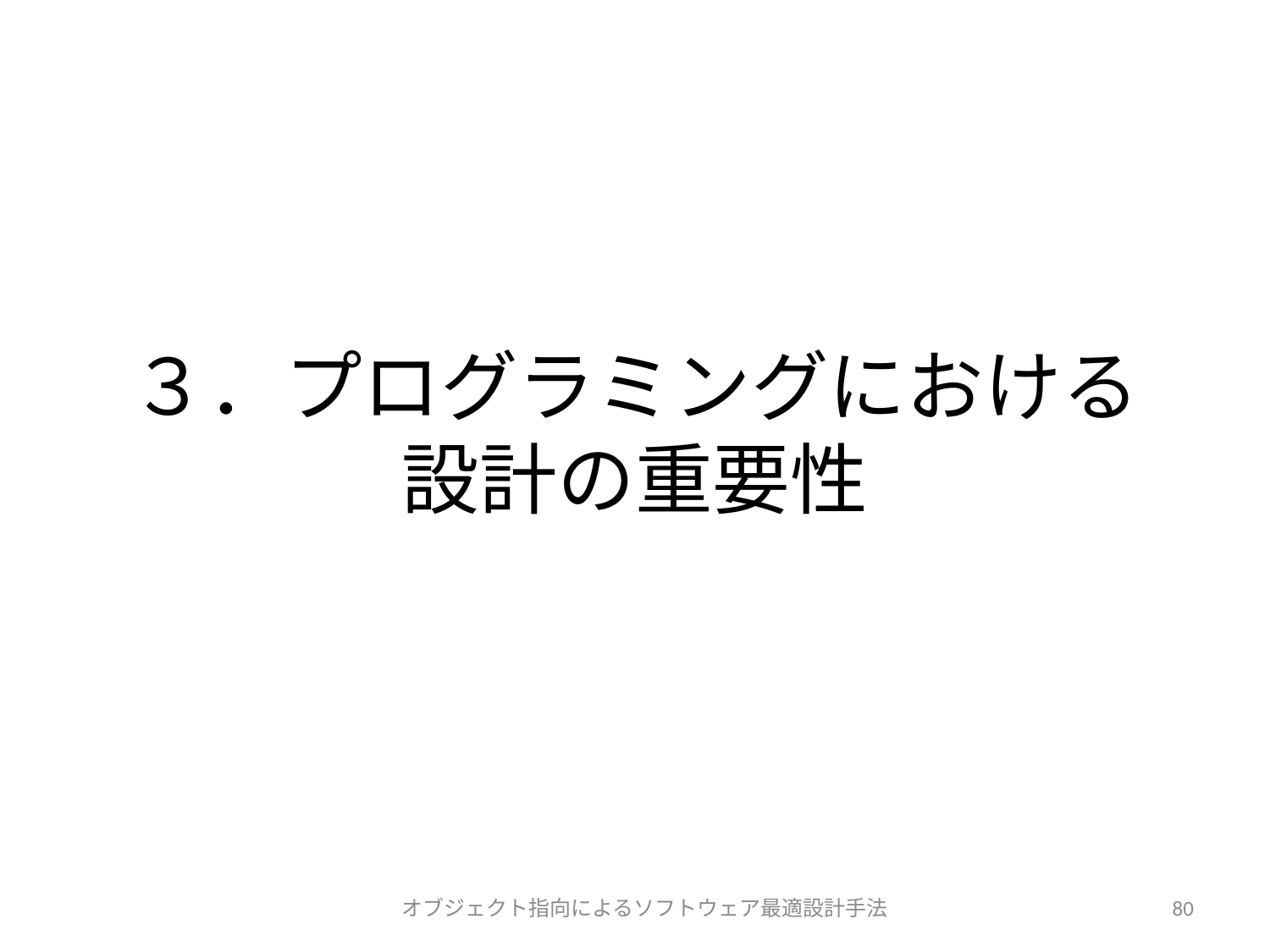

# ３．プログラミングにおける 設計の重要性
オブジェクト指向によるソフトウェア最適設計手法
80